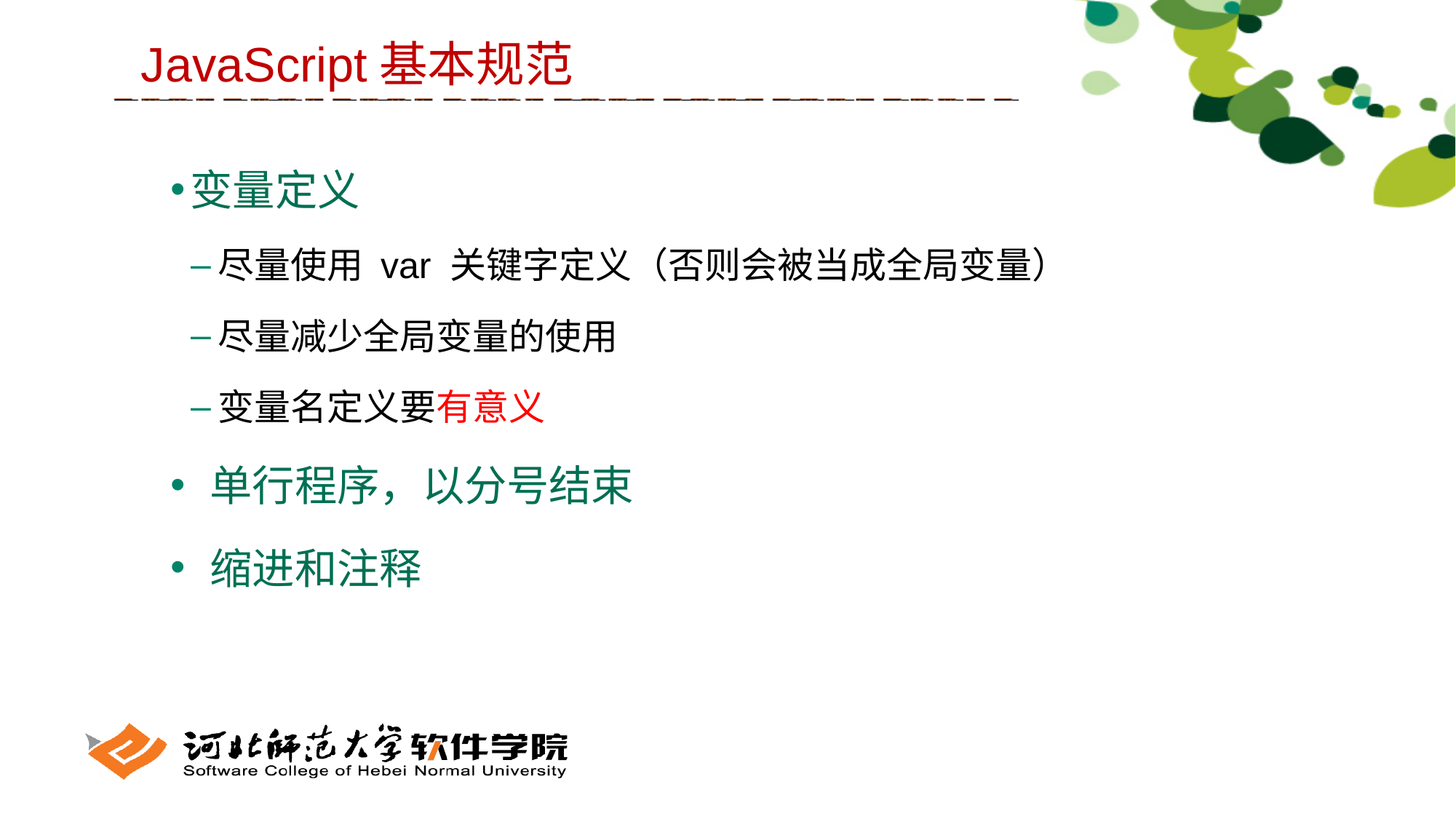

JavaScript基本规范
变量定义
尽量使用 var 关键字定义（否则会被当成全局变量）
尽量减少全局变量的使用
变量名定义要有意义
 单行程序，以分号结束
 缩进和注释